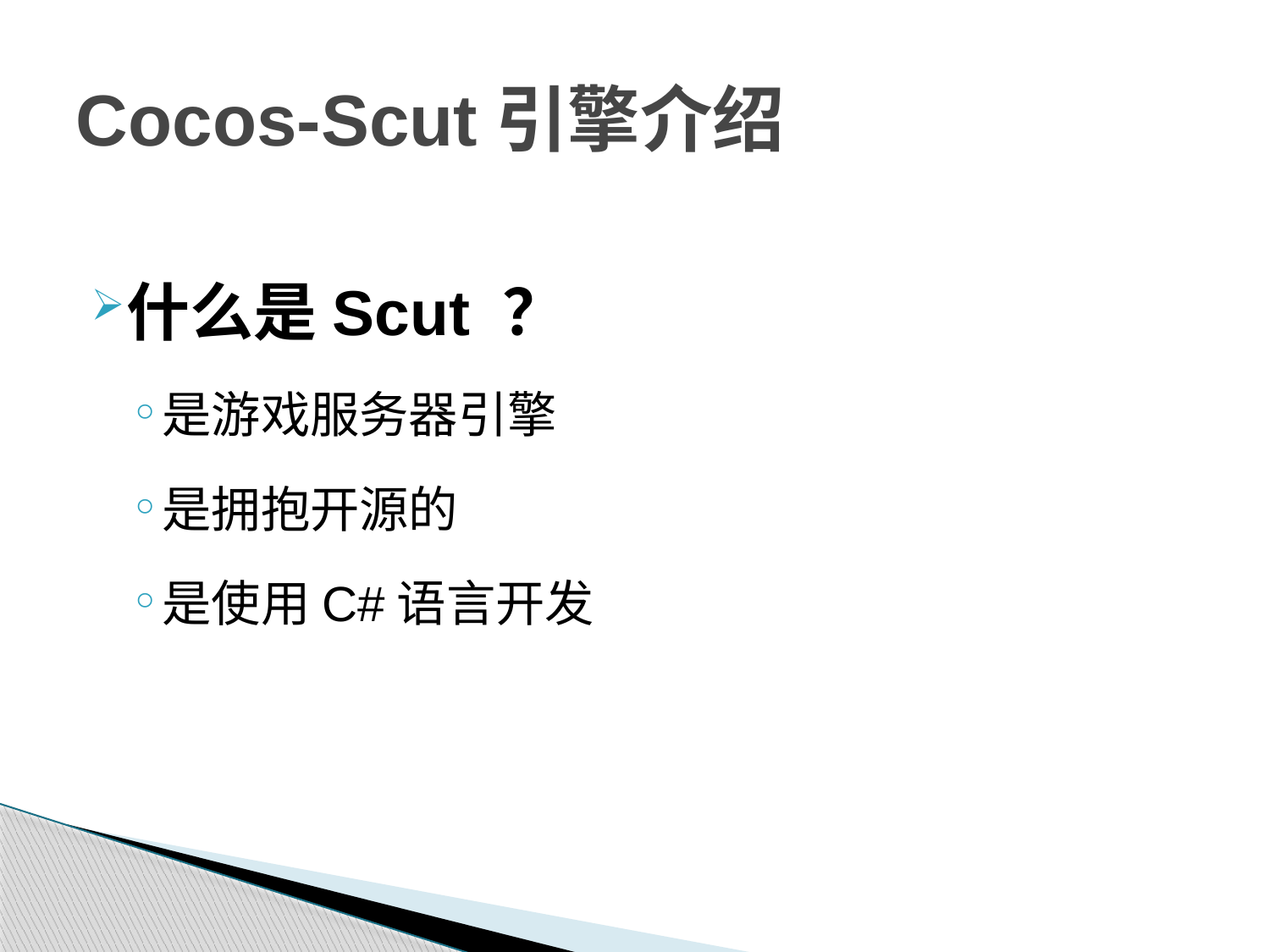

# Cocos-Scut引擎介绍
什么是Scut ？
是游戏服务器引擎
是拥抱开源的
是使用C#语言开发